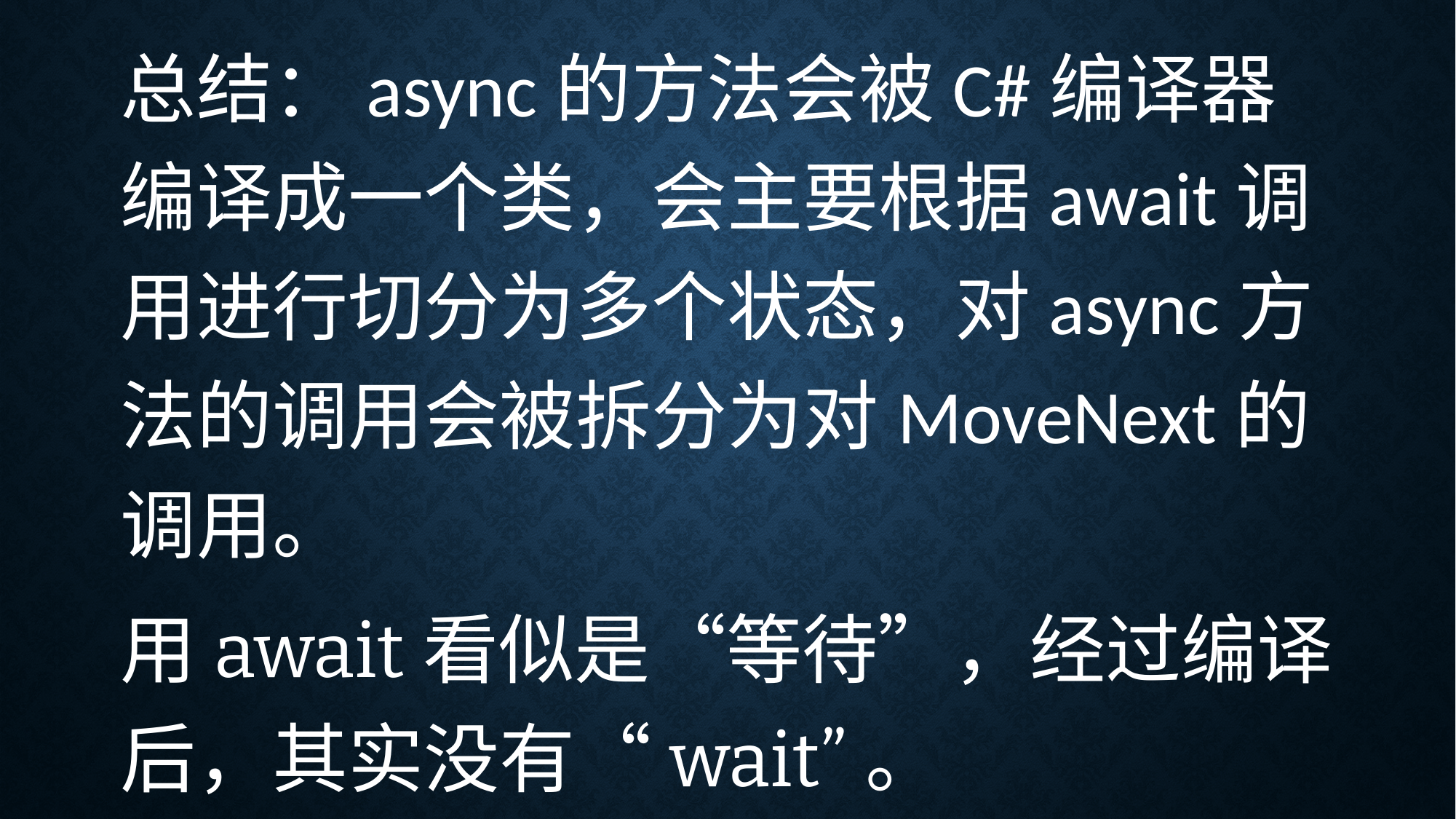

总结：async的方法会被C#编译器编译成一个类，会主要根据await调用进行切分为多个状态，对async方法的调用会被拆分为对MoveNext的调用。
用await看似是“等待”，经过编译后，其实没有“wait”。